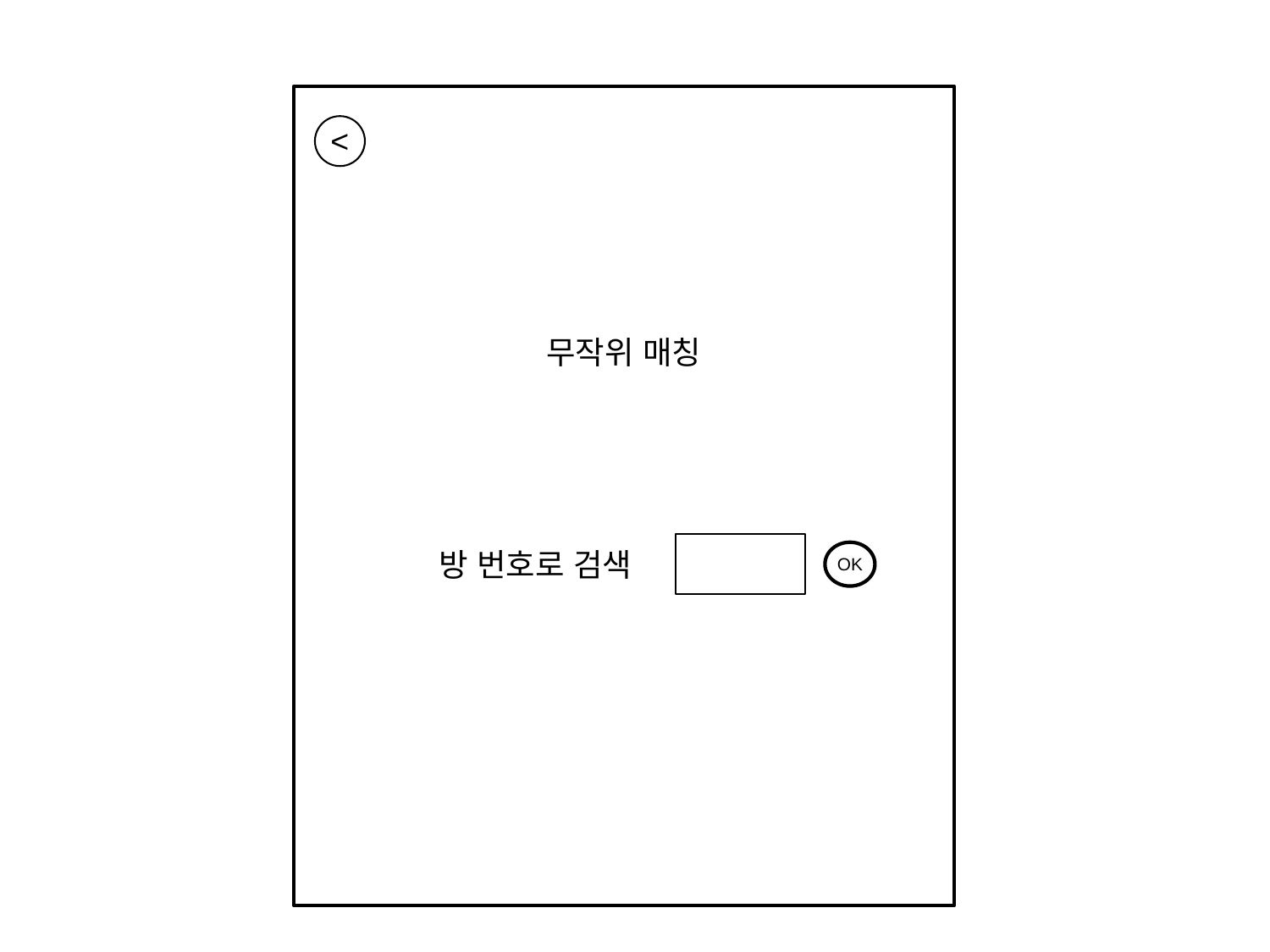

<

무작위 매칭

방 번호로 검색

OK